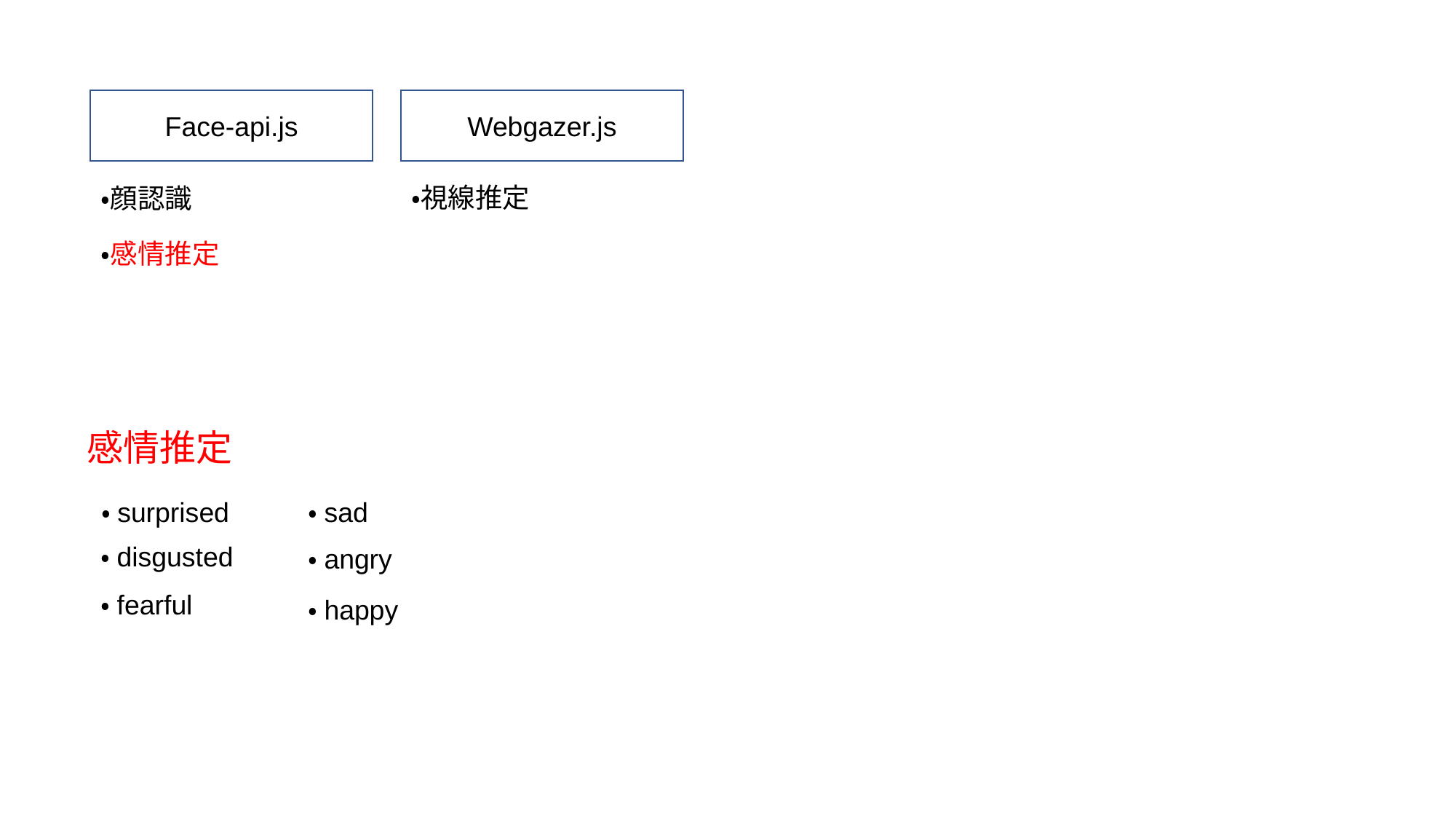

Face-api.js
Webgazer.js
・視線推定
・顔認識
・感情推定
感情推定
・surprised
・sad
・disgusted
・angry
・fearful
・happy